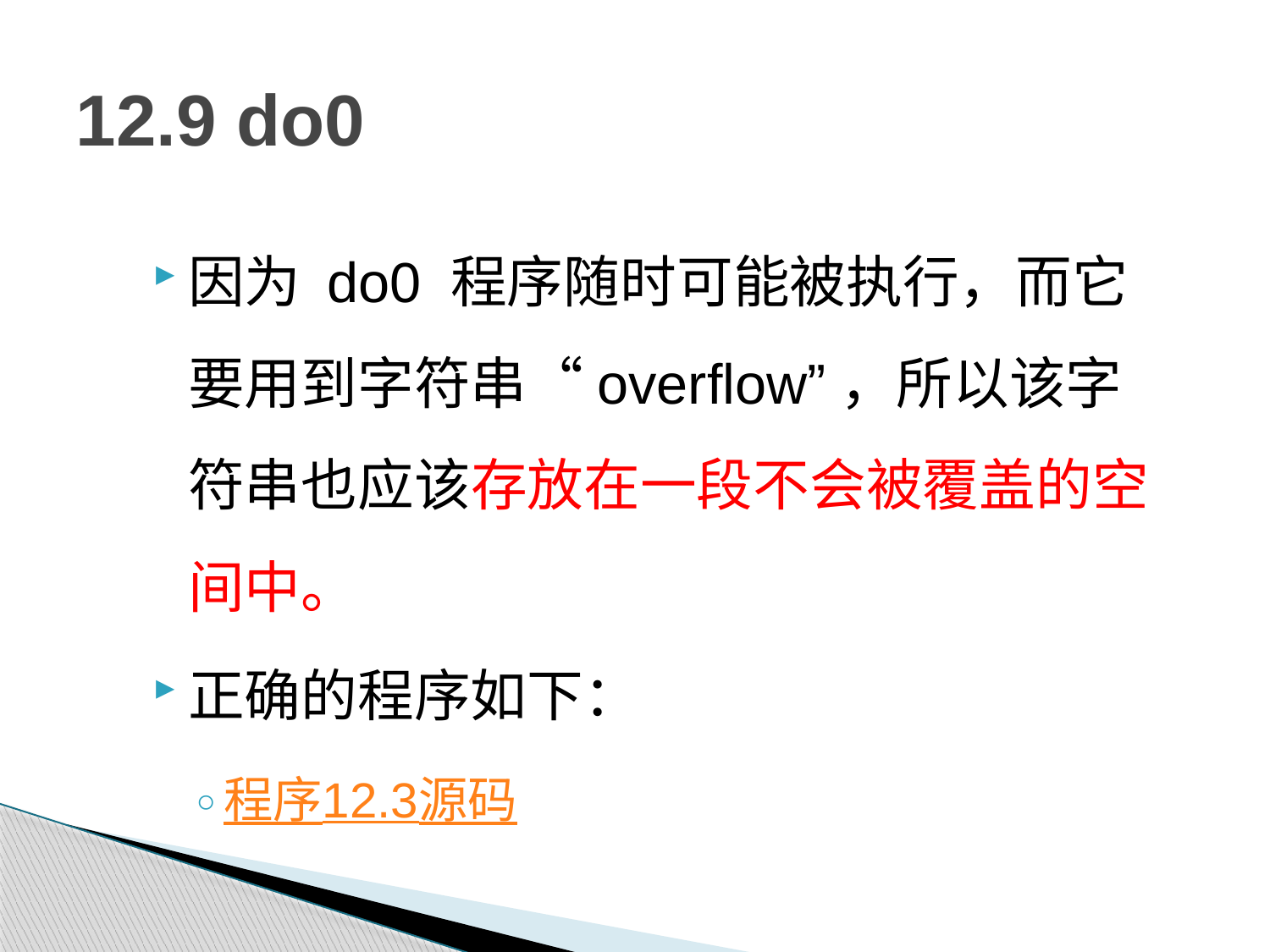

# 12.9 do0
因为 do0 程序随时可能被执行，而它要用到字符串“overflow”，所以该字符串也应该存放在一段不会被覆盖的空间中。
正确的程序如下：
程序12.3源码